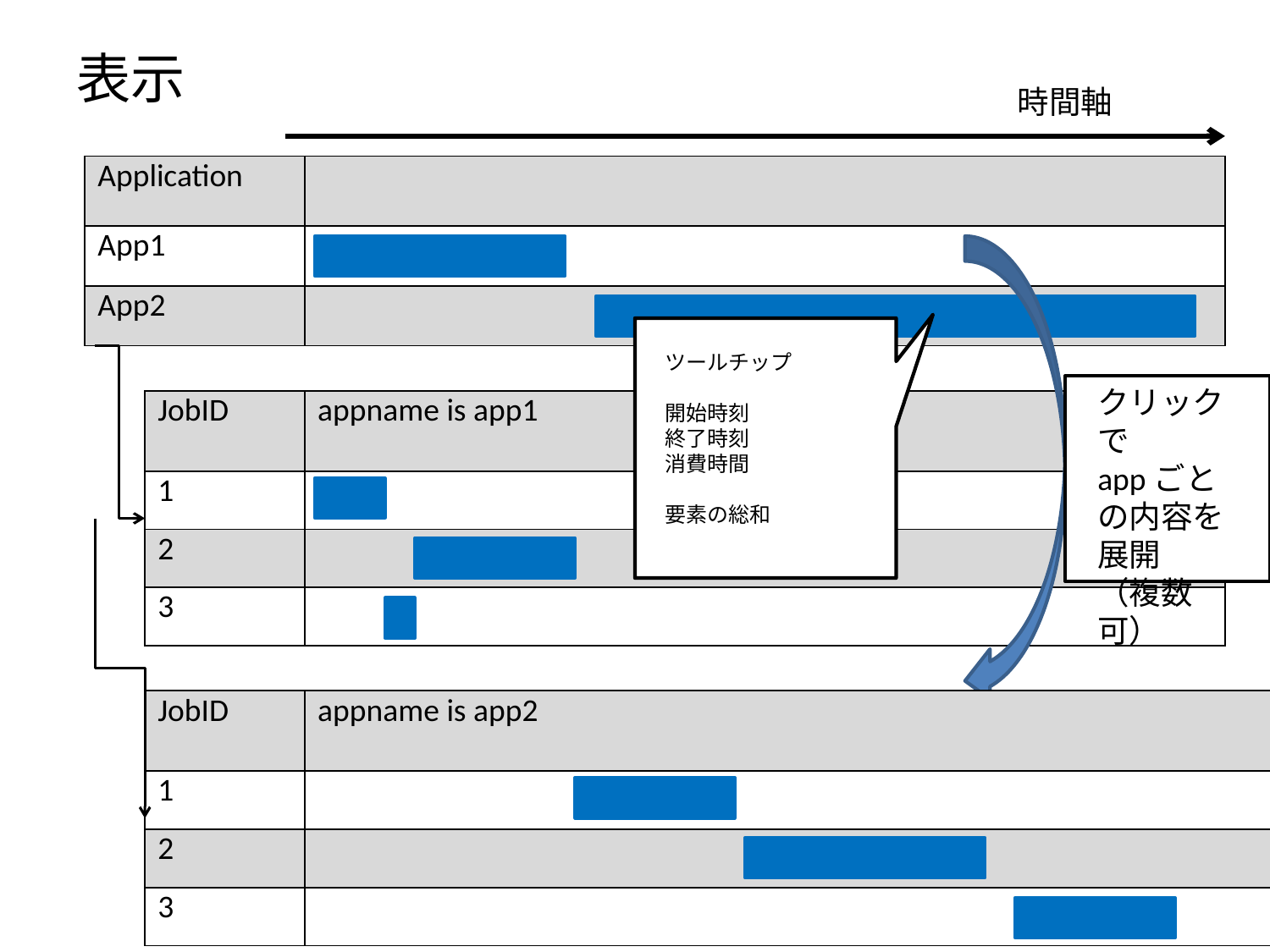

# 表示
時間軸
| Application |  |
| --- | --- |
| App1 |  |
| App2 |  |

ツールチップ

開始時刻
終了時刻
消費時間

要素の総和

クリックで
appごとの内容を展開
（複数可）
| JobID | appname is app1 |
| --- | --- |
| 1 |  |
| 2 |  |
| 3 |  |

| JobID | appname is app2 |
| --- | --- |
| 1 |  |
| 2 |  |
| 3 |  |